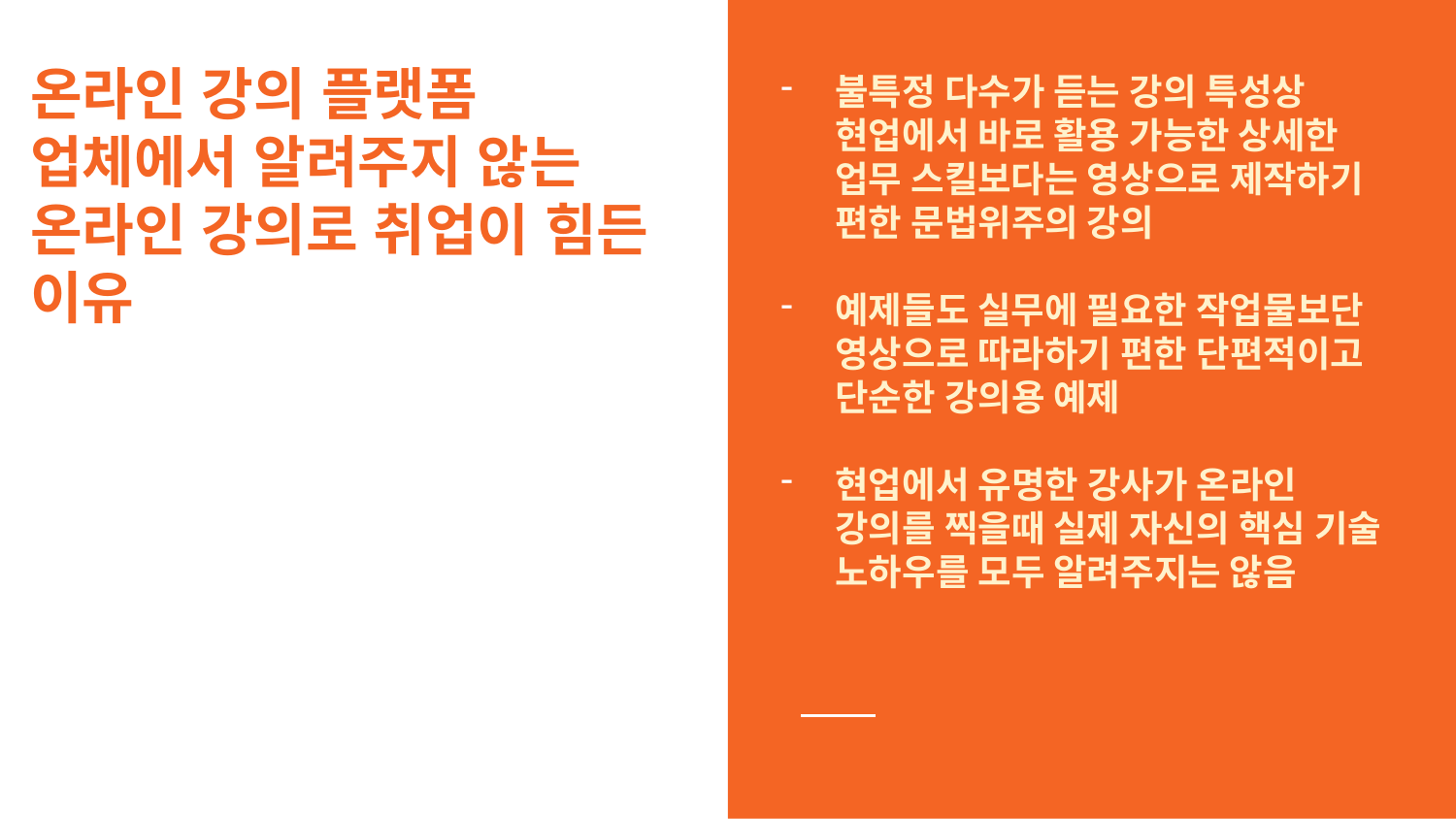

불특정 다수가 듣는 강의 특성상 현업에서 바로 활용 가능한 상세한 업무 스킬보다는 영상으로 제작하기 편한 문법위주의 강의

예제들도 실무에 필요한 작업물보단 영상으로 따라하기 편한 단편적이고 단순한 강의용 예제

현업에서 유명한 강사가 온라인 강의를 찍을때 실제 자신의 핵심 기술 노하우를 모두 알려주지는 않음
# 온라인 강의 플랫폼 업체에서 알려주지 않는 온라인 강의로 취업이 힘든 이유